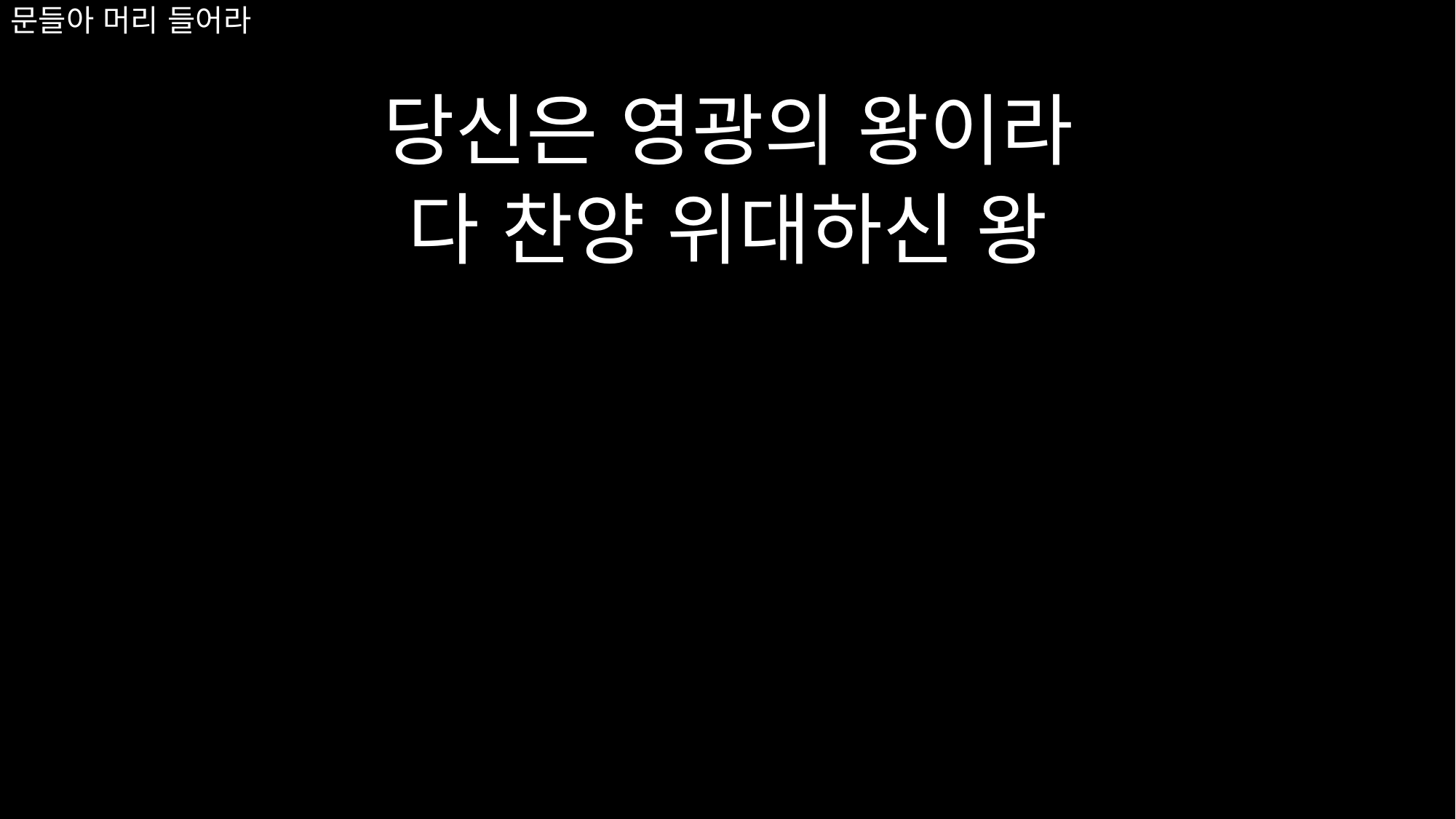

당신은 영광의 왕이라
다 찬양 위대하신 왕

# 문들아 머리 들어라